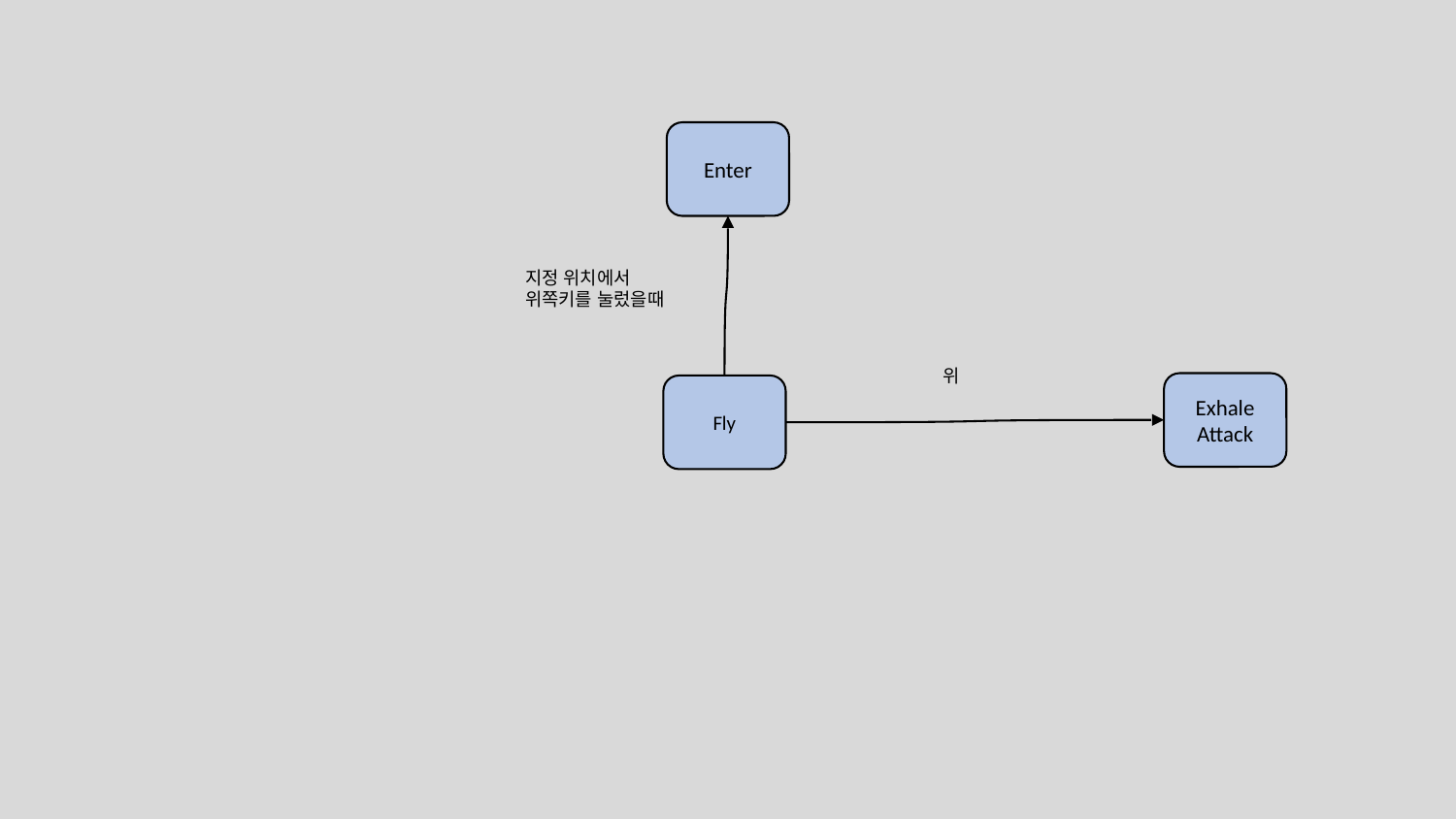

Enter
지정 위치에서
위쪽키를 눌렀을때
위
Exhale
Attack
Fly